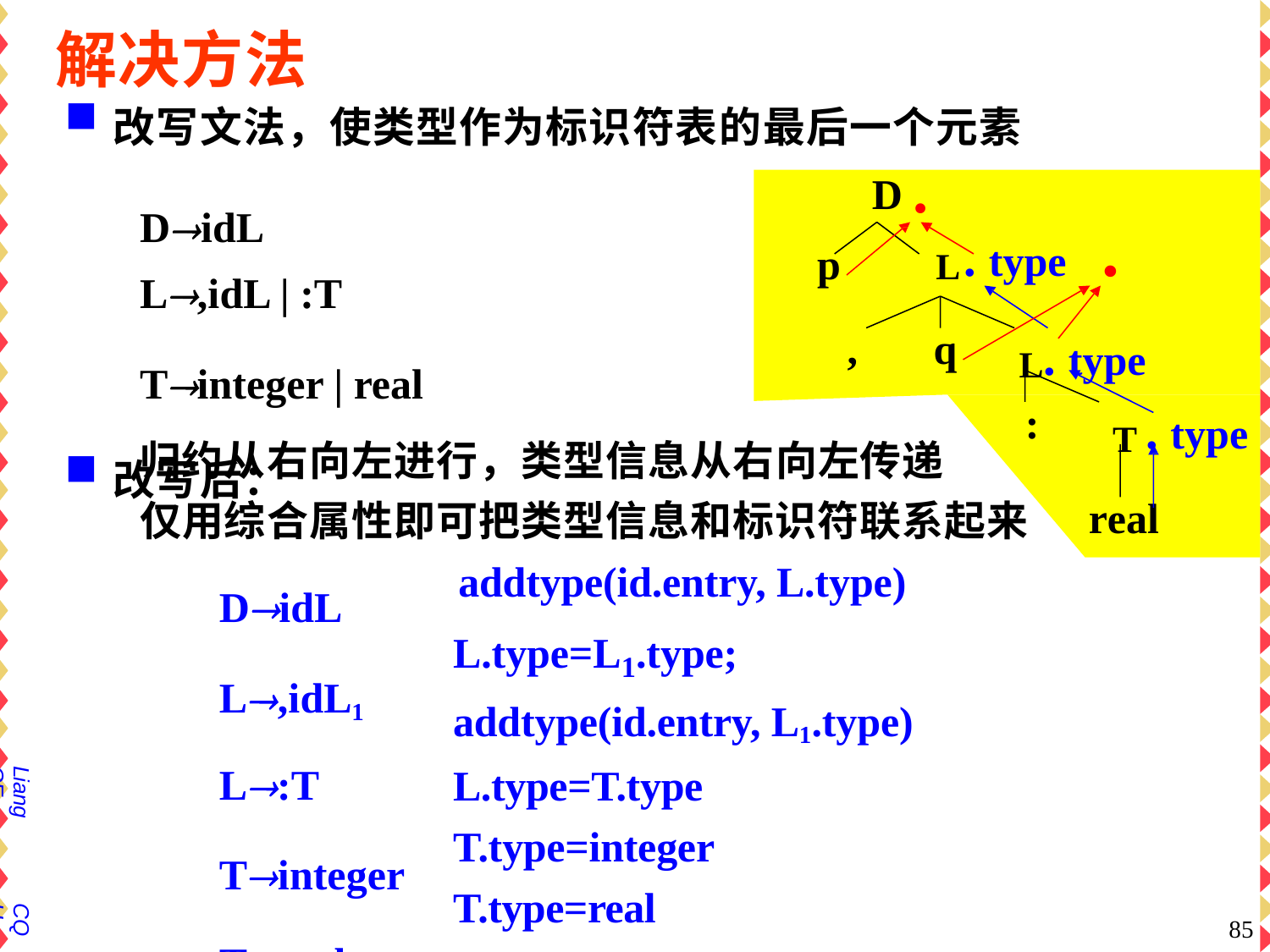

# 解决方法
改写文法，使类型作为标识符表的最后一个元素
D .

D→idL
L. type	.

L→,idL | :T  T→integer | real
改写后：
p

L. type
,	q

T . type
:
归约从右向左进行，类型信息从右向左传递

real
仅用综合属性即可把类型信息和标识符联系起来
D→idL  L→,idL1
addtype(id.entry, L.type)  L.type=L1.type;  addtype(id.entry, L1.type)  L.type=T.type  T.type=integer  T.type=real
L→:T
T→integer  T→real
Liang GE
CQU
85